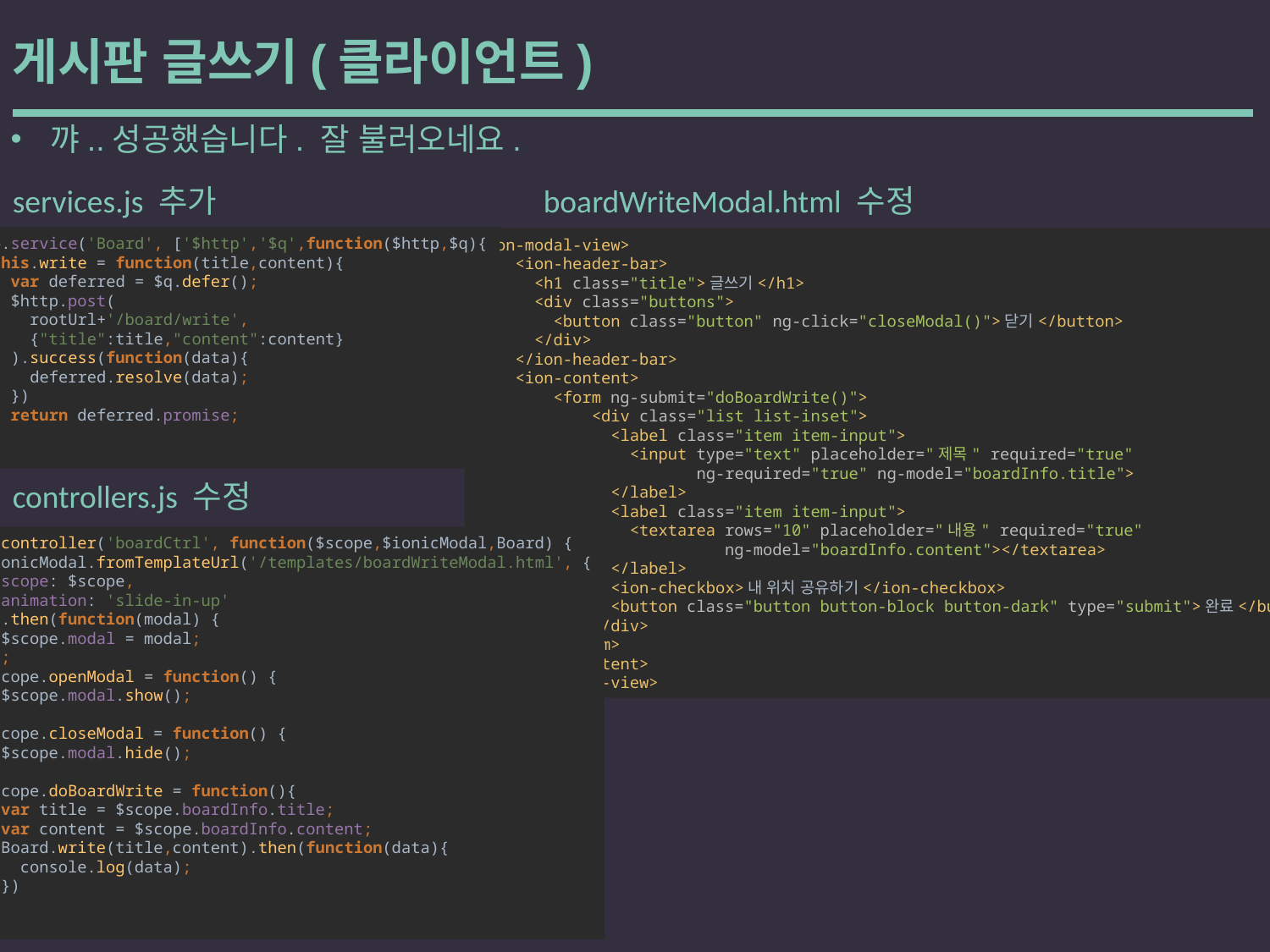

게시판 글쓰기(클라이언트)
꺄..성공했습니다. 잘 불러오네요.
services.js 추가
boardWriteModal.html 수정
<ion-modal-view>
    <ion-header-bar>
      <h1 class="title">글쓰기</h1>
      <div class="buttons">
        <button class="button" ng-click="closeModal()">닫기</button>
      </div>
    </ion-header-bar>
    <ion-content>
        <form ng-submit="doBoardWrite()">
            <div class="list list-inset">
              <label class="item item-input">
                <input type="text" placeholder="제목" required="true"
                       ng-required="true" ng-model="boardInfo.title">
              </label>
              <label class="item item-input">
                <textarea rows="10" placeholder="내용" required="true"
                          ng-model="boardInfo.content"></textarea>
              </label>
              <ion-checkbox>내 위치 공유하기</ion-checkbox>
              <button class="button button-block button-dark" type="submit">완료</button>
            </div>
        </form>
    </ion-content>
  </ion-modal-view>
app.service('Board', ['$http','$q',function($http,$q){
  this.write = function(title,content){
    var deferred = $q.defer();
    $http.post(
      rootUrl+'/board/write',
      {"title":title,"content":content}
    ).success(function(data){
      deferred.resolve(data);
    })
    return deferred.promise;
  }
}])
controllers.js 수정
app.controller('boardCtrl', function($scope,$ionicModal,Board) {
  $ionicModal.fromTemplateUrl('/templates/boardWriteModal.html', {
    scope: $scope,
    animation: 'slide-in-up'
  }).then(function(modal) {
    $scope.modal = modal;
  });
  $scope.openModal = function() {
    $scope.modal.show();
  };
  $scope.closeModal = function() {
    $scope.modal.hide();
  };
  $scope.doBoardWrite = function(){
    var title = $scope.boardInfo.title;
    var content = $scope.boardInfo.content;
    Board.write(title,content).then(function(data){
      console.log(data);
    })
  }
});